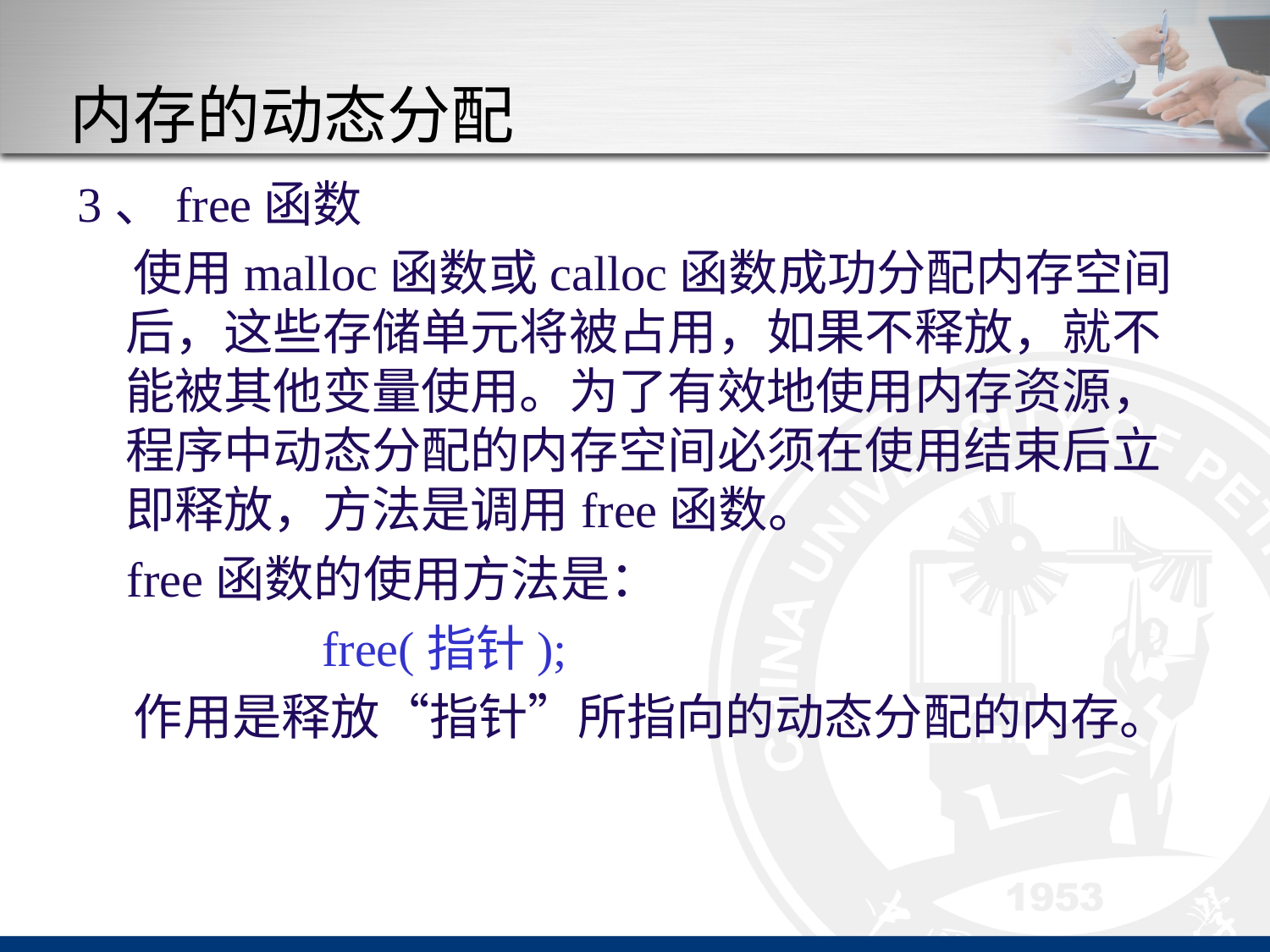

# 内存的动态分配
3、free函数
    使用malloc函数或calloc函数成功分配内存空间后，这些存储单元将被占用，如果不释放，就不能被其他变量使用。为了有效地使用内存资源，程序中动态分配的内存空间必须在使用结束后立即释放，方法是调用free函数。
    free函数的使用方法是：
	                free(指针);
    作用是释放“指针”所指向的动态分配的内存。